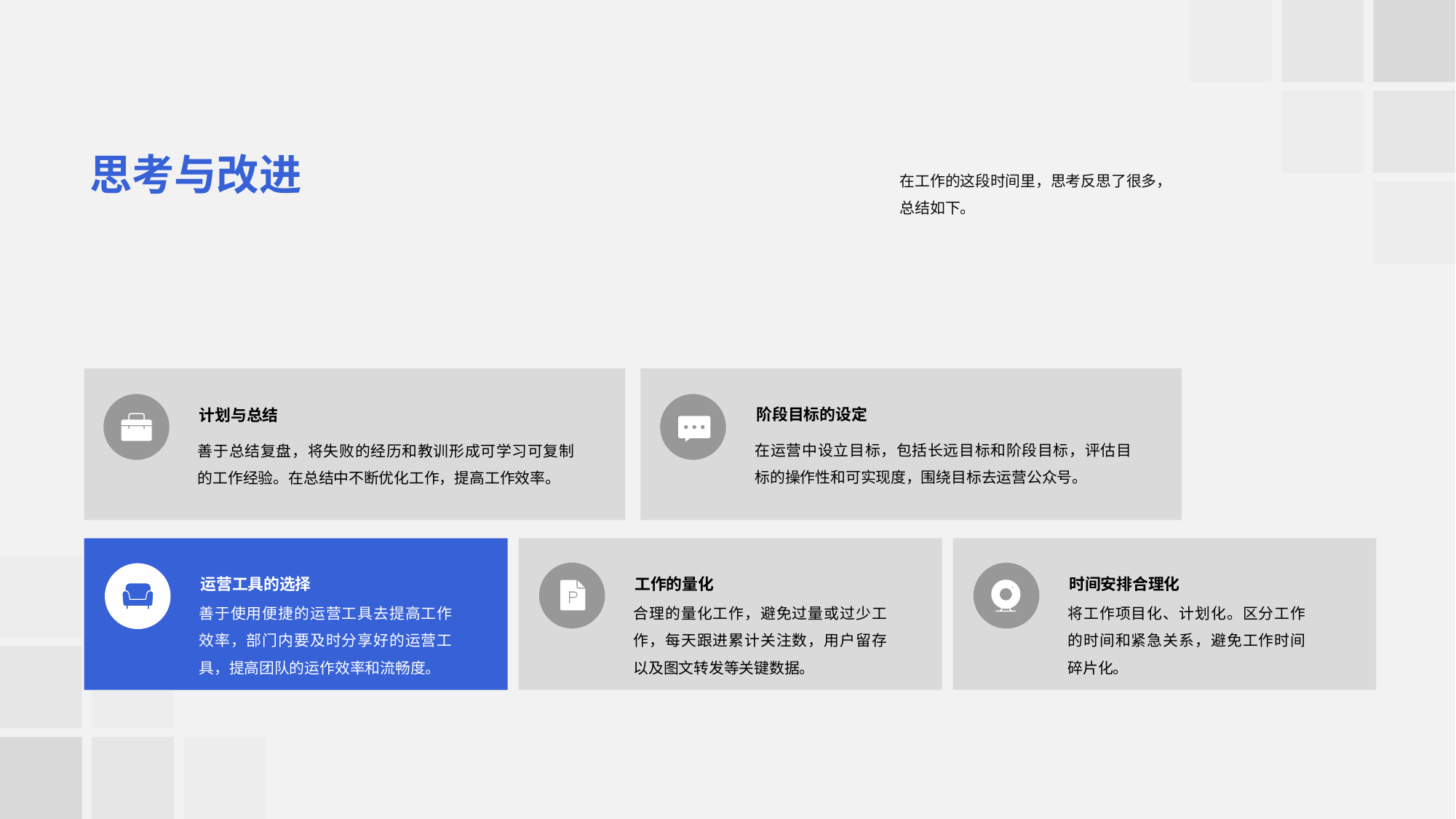

思考与改进
在工作的这段时间里，思考反思了很多，总结如下。

阶段目标的设定
计划与总结

善于总结复盘，将失败的经历和教训形成可学习可复制的工作经验。在总结中不断优化工作，提高工作效率。

在运营中设立目标，包括长远目标和阶段目标，评估目标的操作性和可实现度，围绕目标去运营公众号。

运营工具的选择
工作的量化
时间安排合理化

善于使用便捷的运营工具去提高工作效率，部门内要及时分享好的运营工具，提高团队的运作效率和流畅度。
合理的量化工作，避免过量或过少工作，每天跟进累计关注数，用户留存以及图文转发等关键数据。
将工作项目化、计划化。区分工作的时间和紧急关系，避免工作时间碎片化。